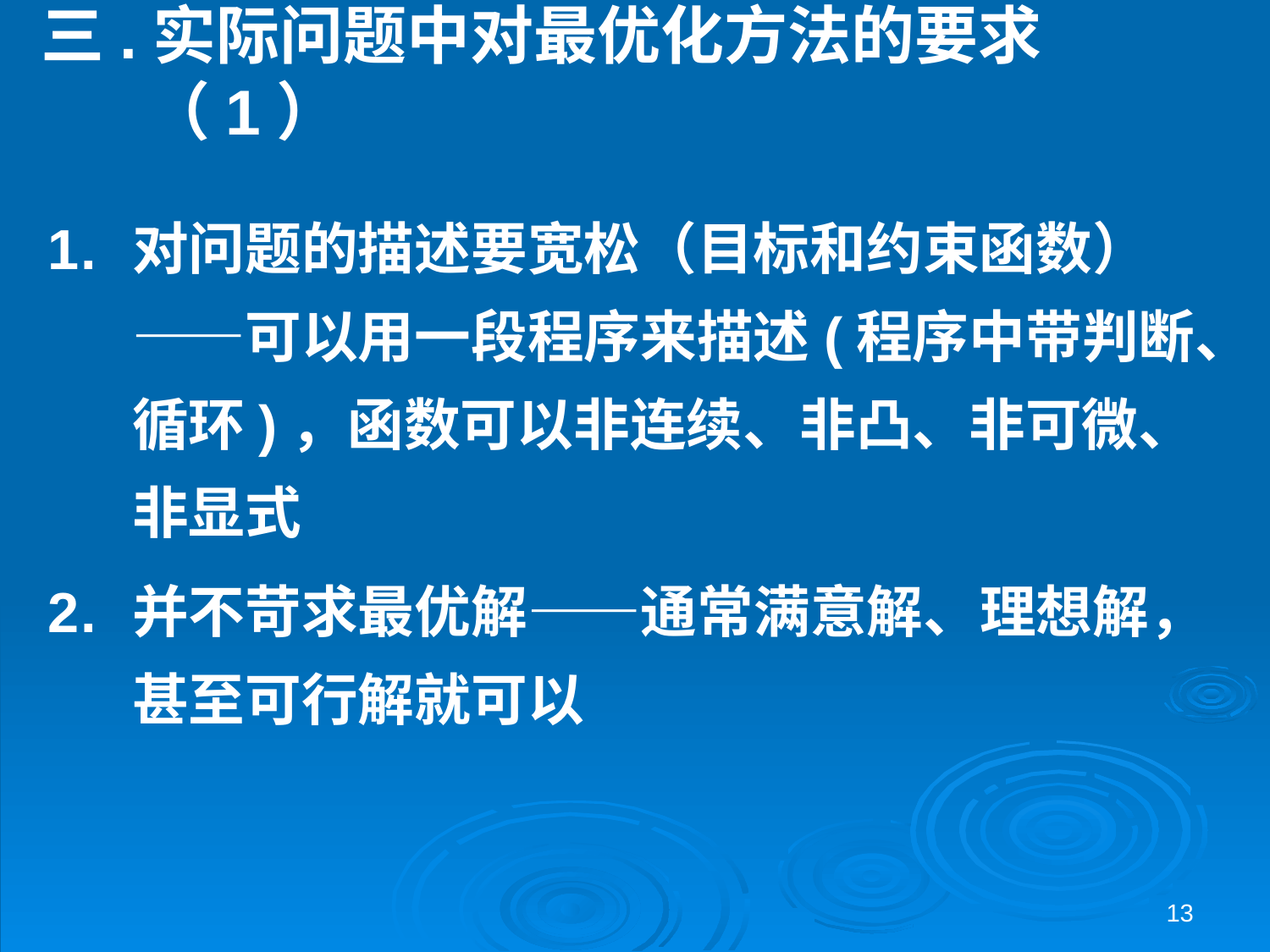

# 三.实际问题中对最优化方法的要求（1）
对问题的描述要宽松（目标和约束函数）——可以用一段程序来描述(程序中带判断、循环)，函数可以非连续、非凸、非可微、非显式
并不苛求最优解——通常满意解、理想解，甚至可行解就可以
13